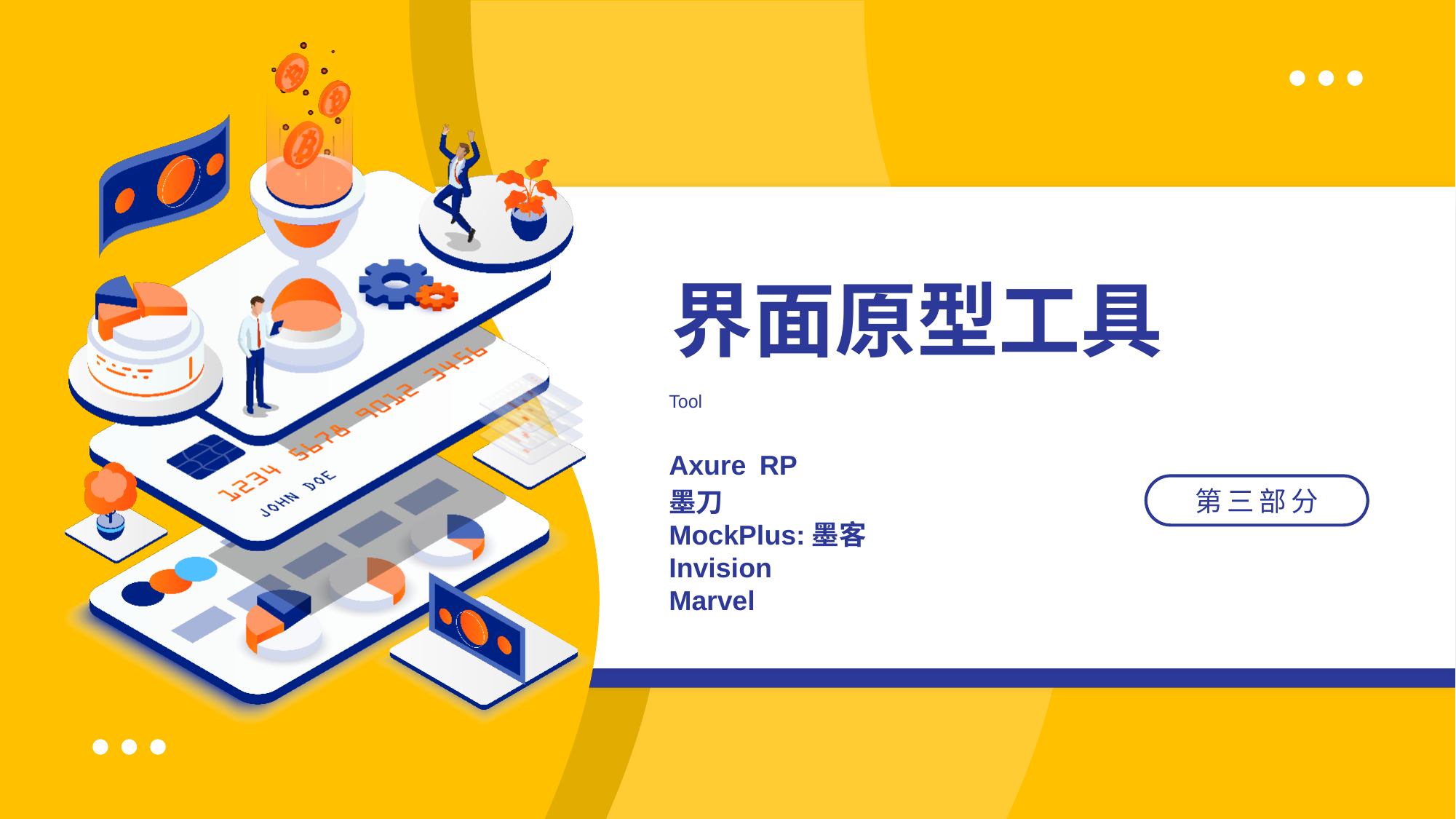

界面原型工具
Tool
Axure RP
墨刀
MockPlus:墨客
Invision
Marvel

第三部分